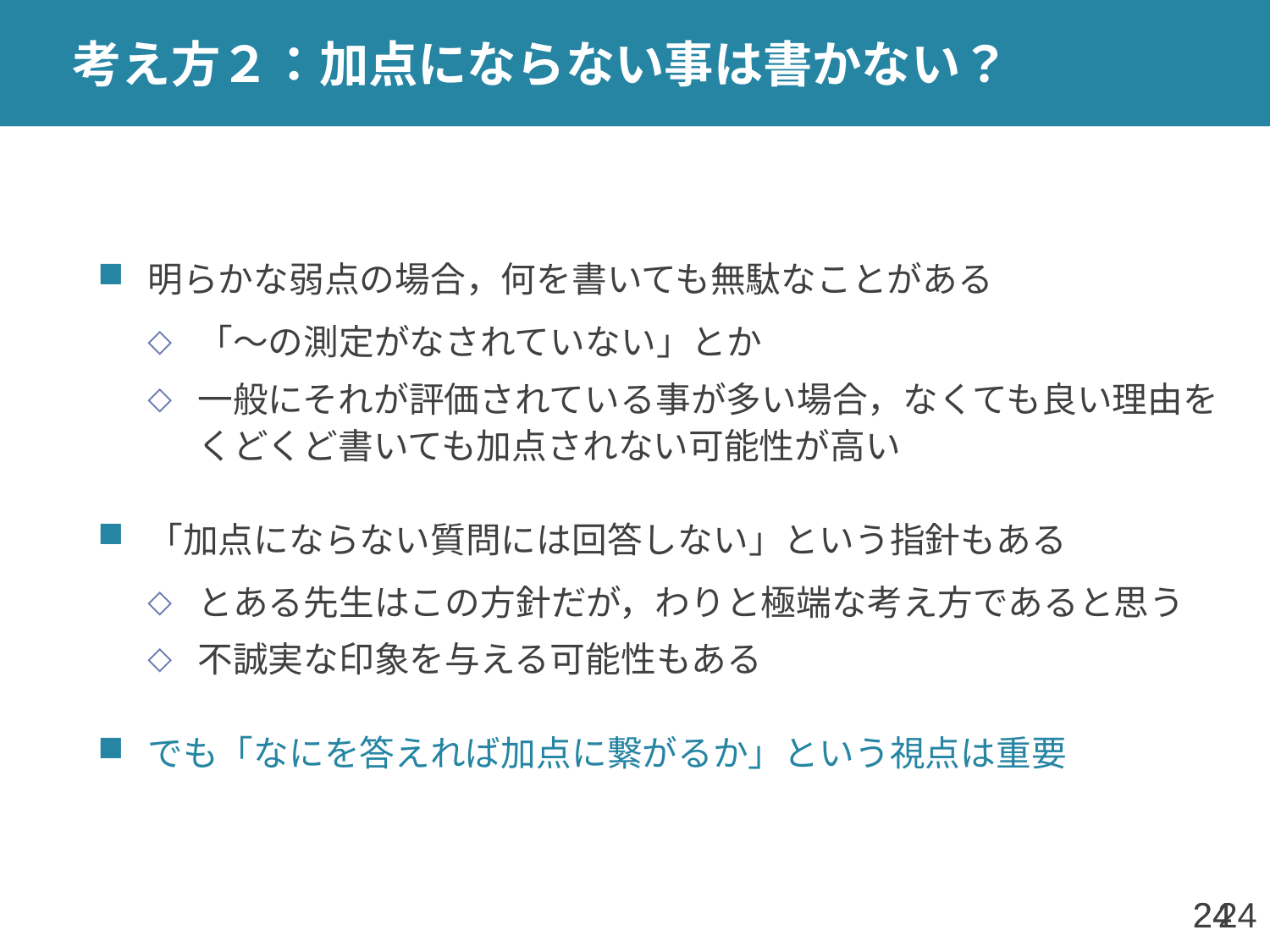

# 考え方２：加点にならない事は書かない？
明らかな弱点の場合，何を書いても無駄なことがある
「～の測定がなされていない」とか
一般にそれが評価されている事が多い場合，なくても良い理由をくどくど書いても加点されない可能性が高い
「加点にならない質問には回答しない」という指針もある
とある先生はこの方針だが，わりと極端な考え方であると思う
不誠実な印象を与える可能性もある
でも「なにを答えれば加点に繋がるか」という視点は重要
24